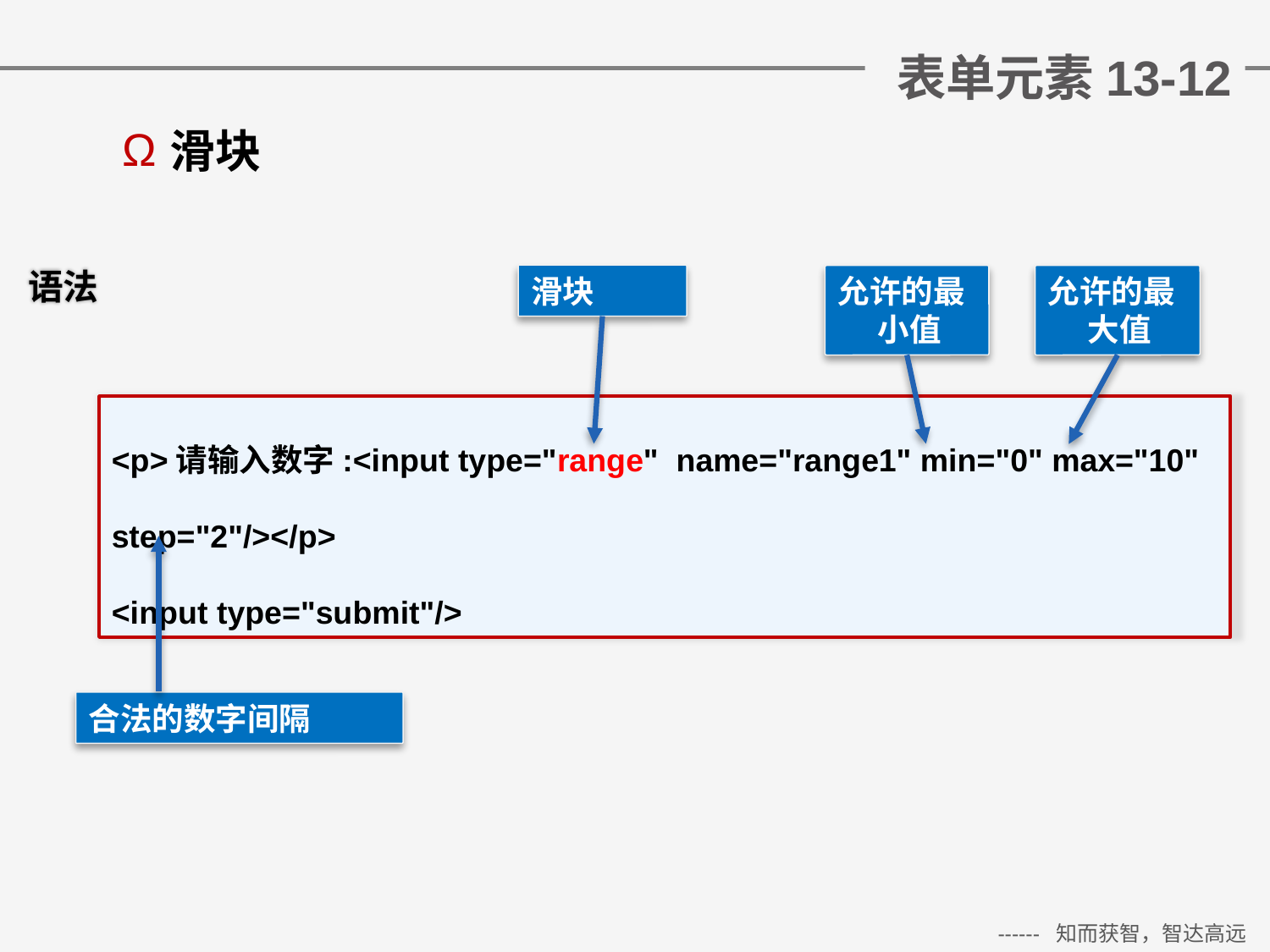

# 表单元素13-12
滑块
语法
滑块
允许的最小值
允许的最大值
<p>请输入数字:<input type="range"  name="range1" min="0" max="10" step="2"/></p>
<input type="submit"/>
合法的数字间隔